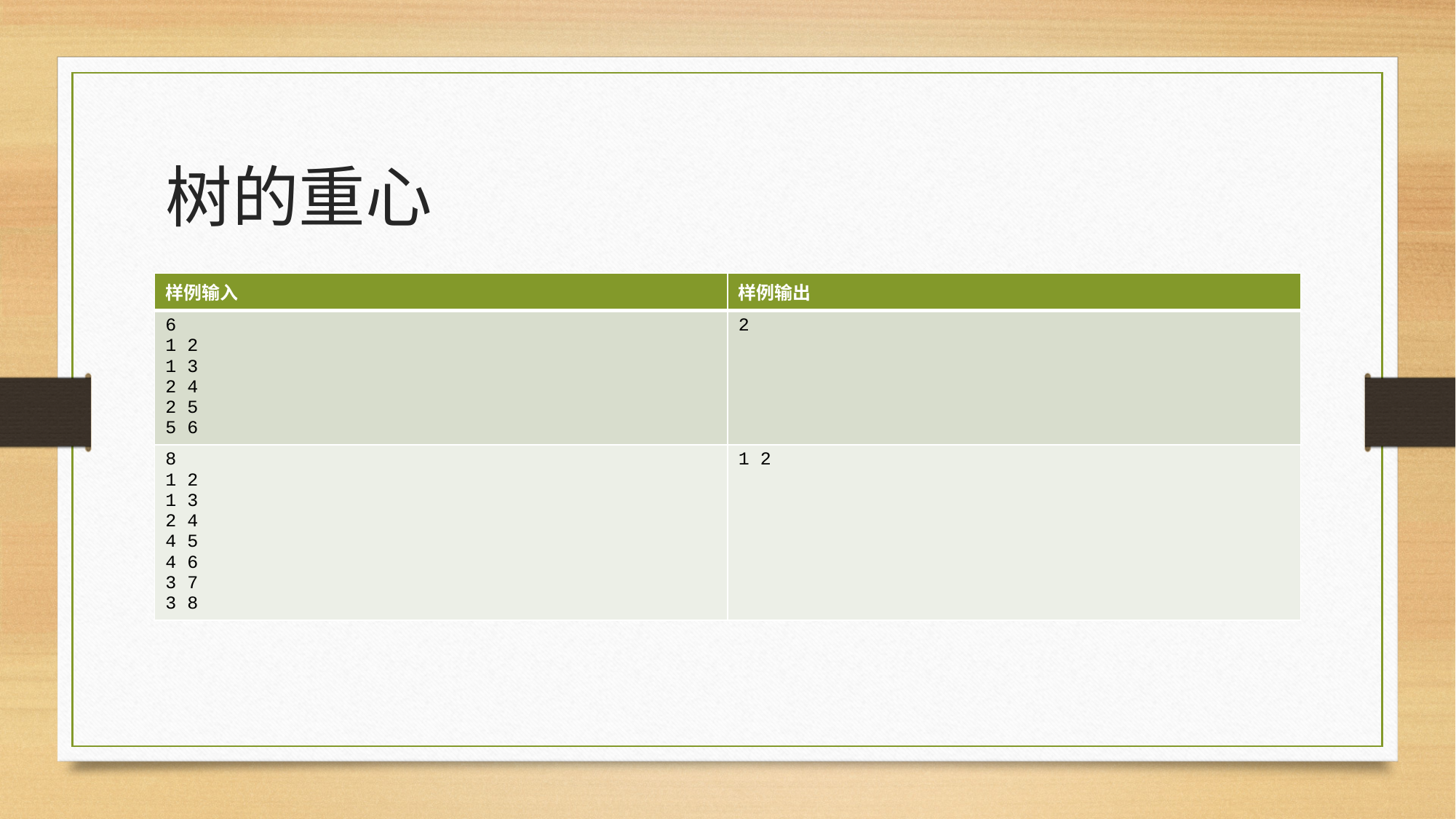

# 树的重心
| 样例输入 | 样例输出 |
| --- | --- |
| 6 1 2 1 3 2 4 2 5 5 6 | 2 |
| 8 1 2 1 3 2 4 4 5 4 6 3 7 3 8 | 1 2 |